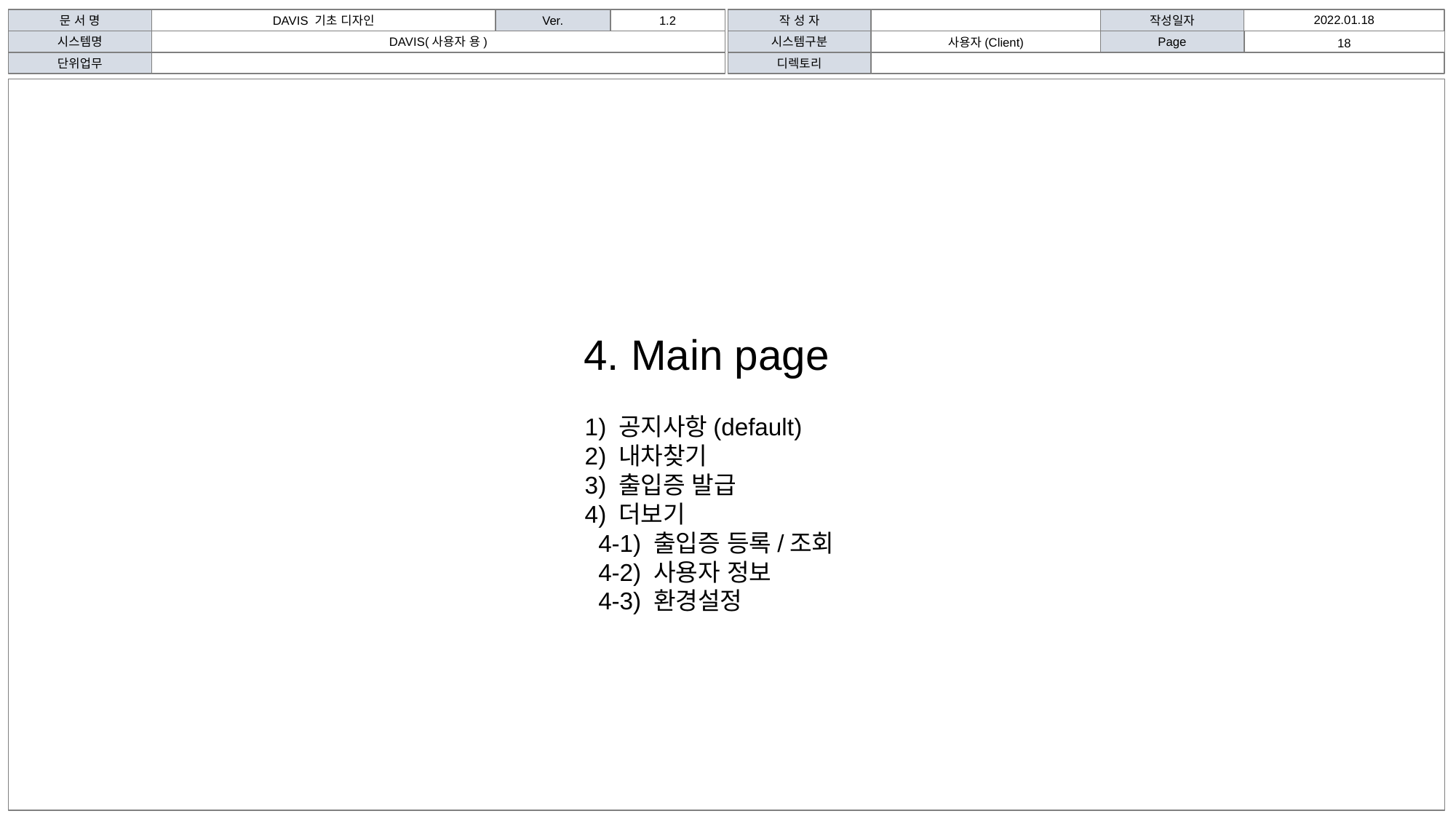

2022.01.18
문 서 명
DAVIS 기초 디자인
Ver.
1.2
작 성 자

작성일자

사용자(Client)
시스템명
DAVIS(사용자 용)
시스템구분

Page

18
단위업무

디렉토리

4. Main page
1) 공지사항(default)
2) 내차찾기
3) 출입증 발급
4) 더보기
  4-1) 출입증 등록/조회
  4-2) 사용자 정보
  4-3) 환경설정